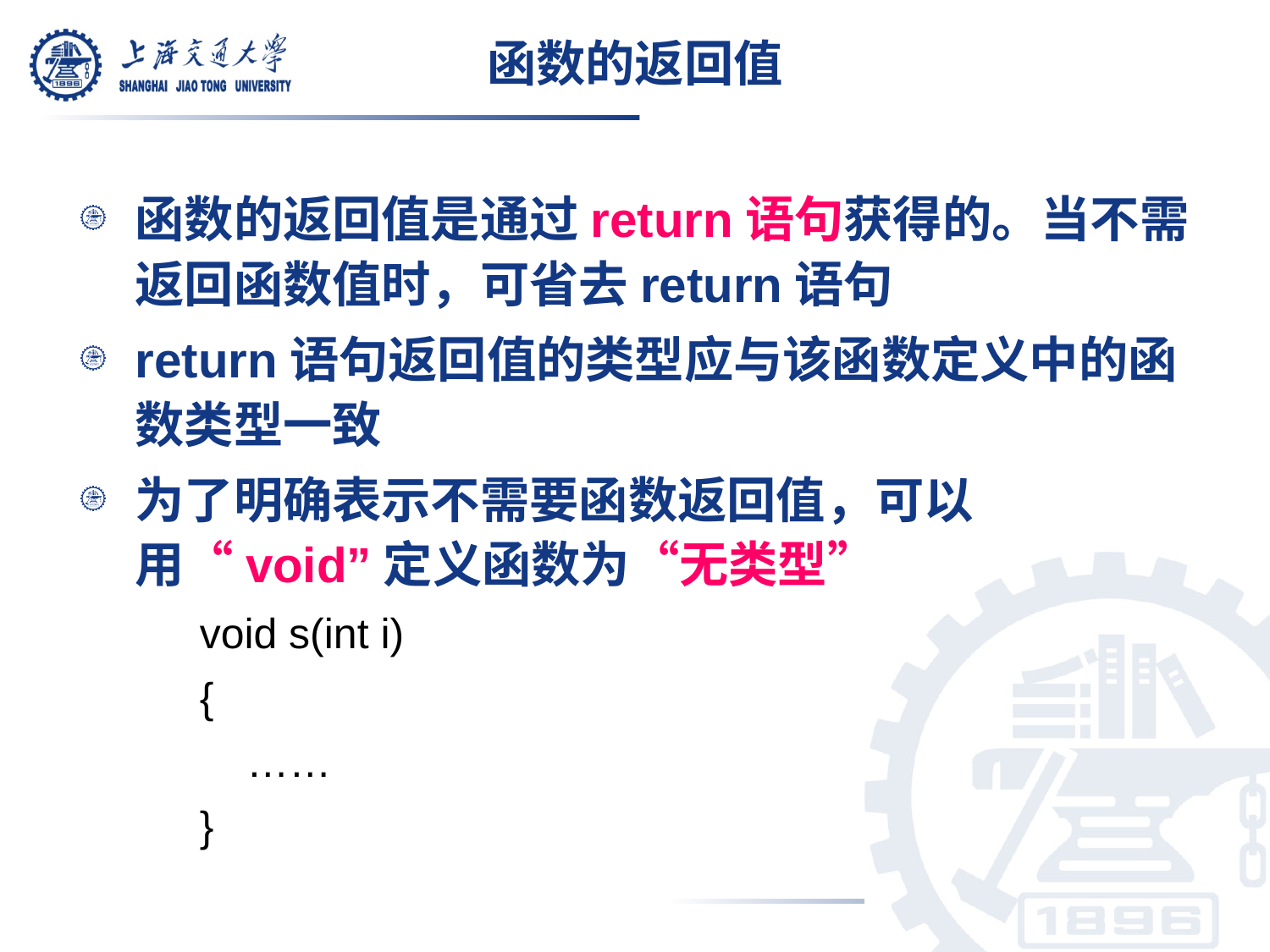

# 函数的返回值
函数的返回值是通过return语句获得的。当不需返回函数值时，可省去return语句
return语句返回值的类型应与该函数定义中的函数类型一致
为了明确表示不需要函数返回值，可以用“void”定义函数为“无类型”
	void s(int i)
	{
	    ……
	}